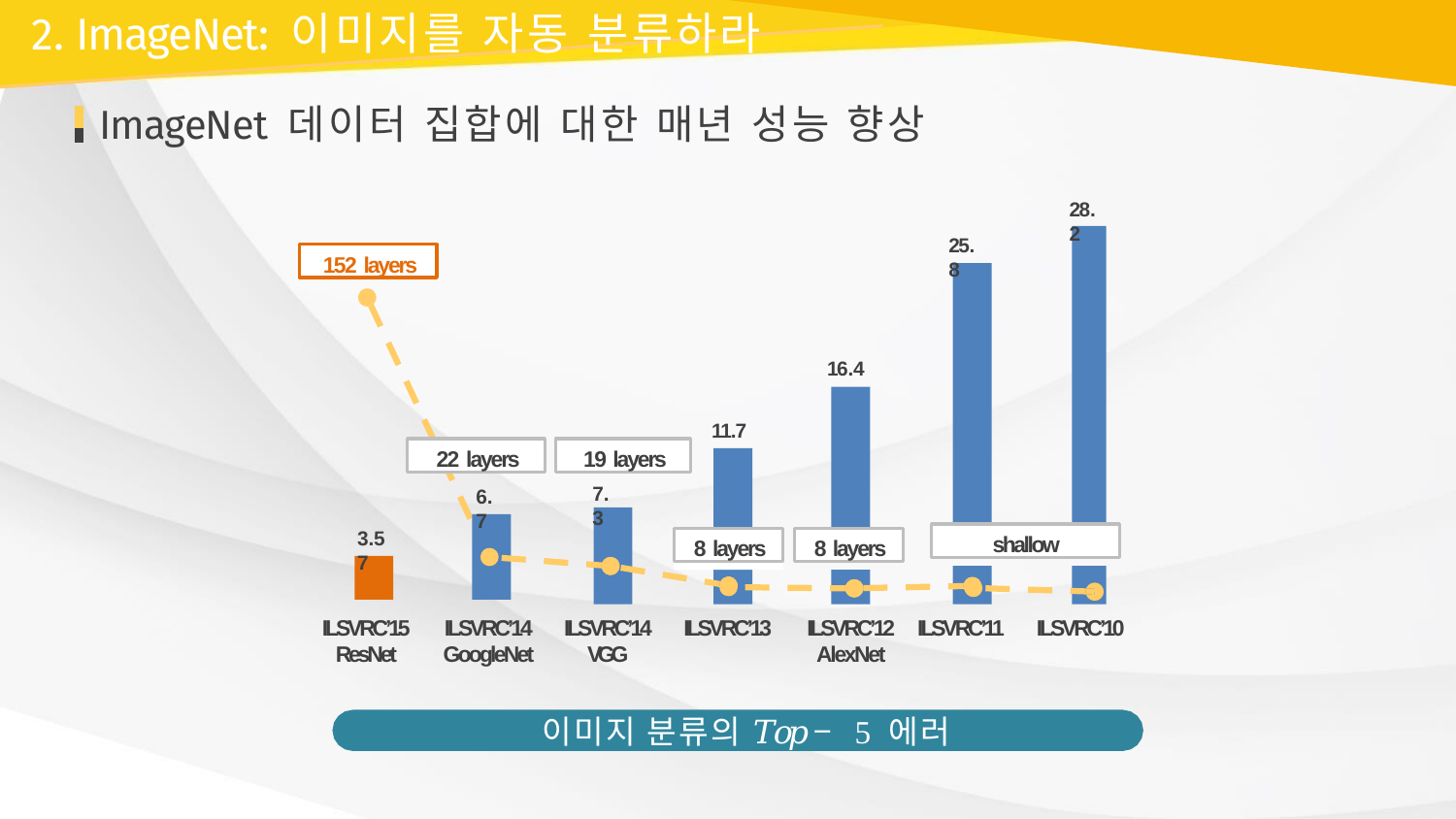

2. ImageNet: 이미지를 자동 분류하라
ImageNet 데이터 집합에 대한 매년 성능 향상

28.2

25.8
152 layers

16.4

11.7

22 layers
19 layers

7.3
6.7

3.57
shallow

8 layers
8 layers

| ILSVRC’15 | ILSVRC’14 | ILSVRC’14 | ILSVRC’13 | ILSVRC’12 | ILSVRC’11 | ILSVRC’10 |
| --- | --- | --- | --- | --- | --- | --- |
| ResNet | GoogleNet | VGG |  | AlexNet |  |  |
이미지 분류의 𝑇𝑜𝑝  − 5 에러